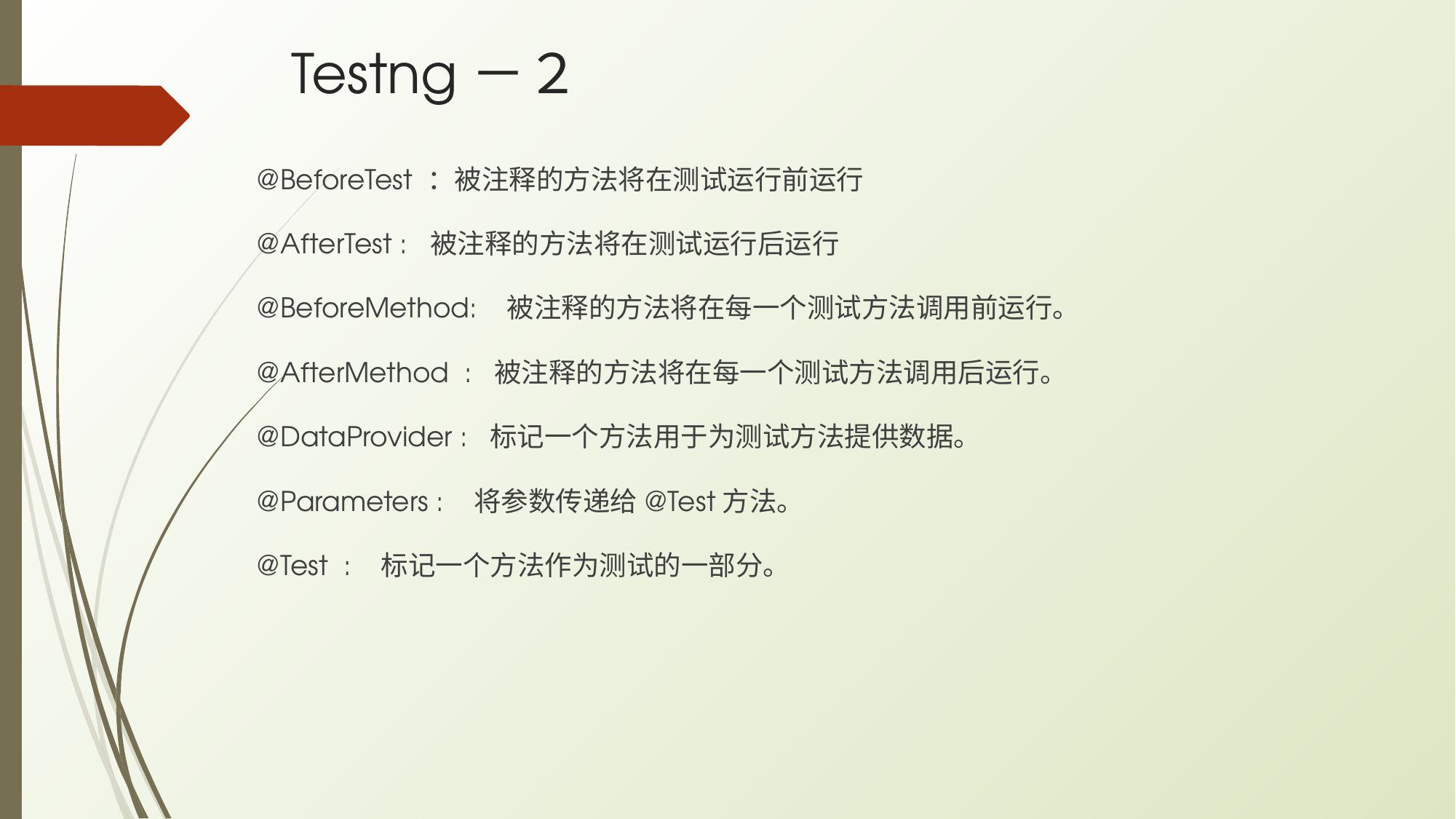

# Testng－２
@BeforeTest ：被注释的方法将在测试运行前运行
@AfterTest :  被注释的方法将在测试运行后运行
@BeforeMethod:   被注释的方法将在每一个测试方法调用前运行。
@AfterMethod  :  被注释的方法将在每一个测试方法调用后运行。
@DataProvider :  标记一个方法用于为测试方法提供数据。
@Parameters :   将参数传递给@Test方法。
@Test  :   标记一个方法作为测试的一部分。